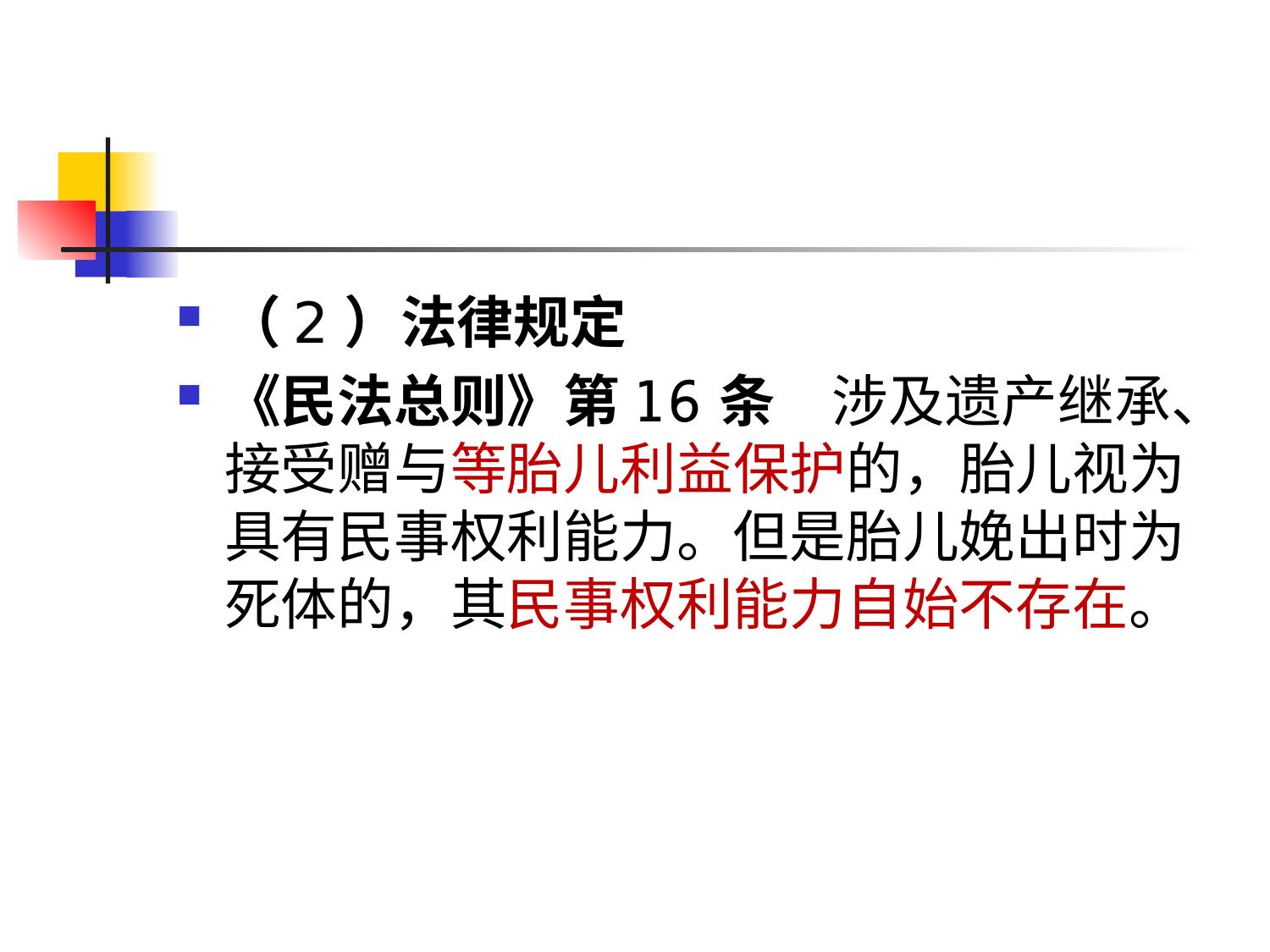

#
（2）法律规定
《民法总则》第16条　涉及遗产继承、接受赠与等胎儿利益保护的，胎儿视为具有民事权利能力。但是胎儿娩出时为死体的，其民事权利能力自始不存在。